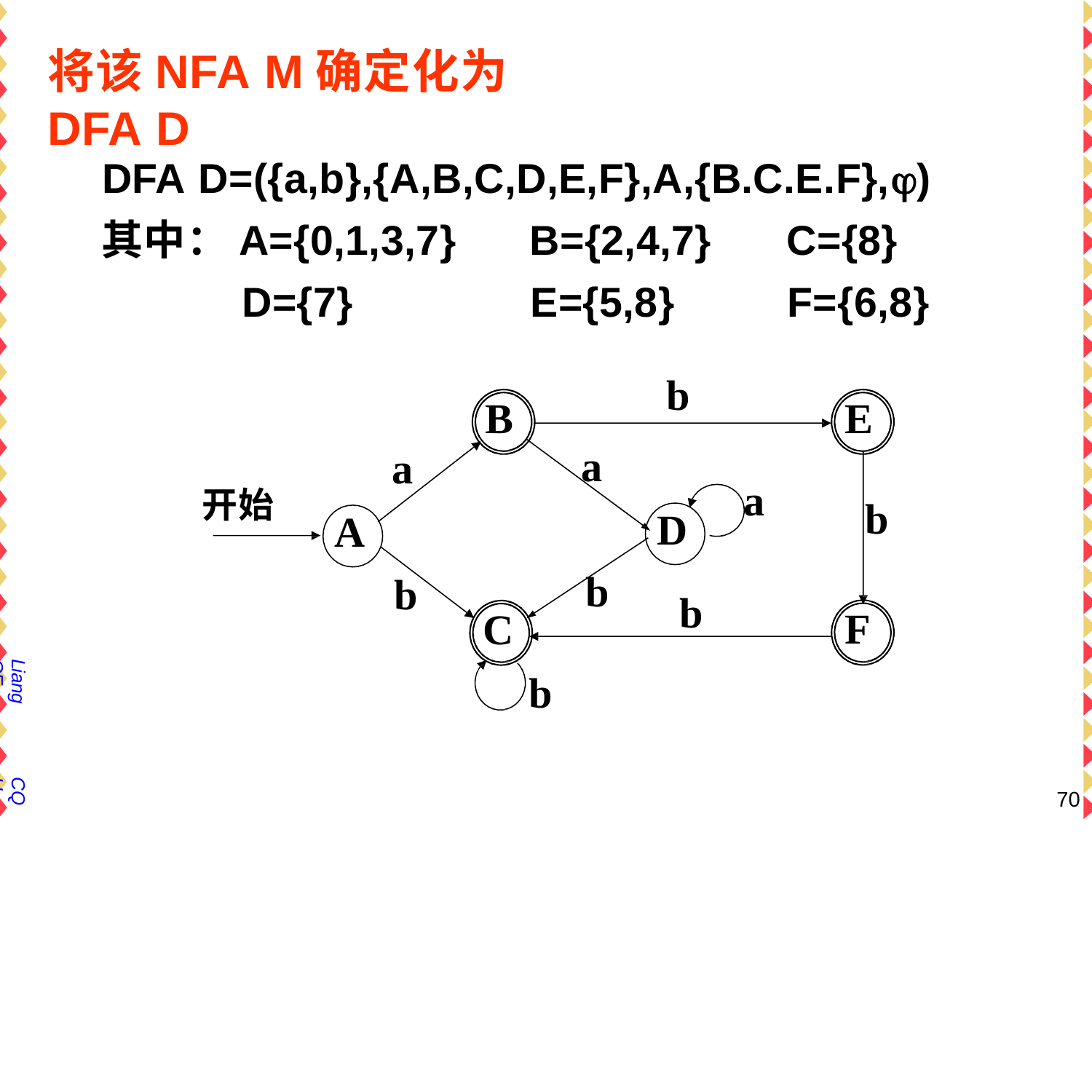

# 将该NFA M确定化为DFA D
DFA D=({a,b},{A,B,C,D,E,F},A,{B.C.E.F},ϕ)
其中：A={0,1,3,7}  D={7}
B={2,4,7}
E={5,8}
C={8}  F={6,8}
b

B
E

a
A
b
a

a
开始

b
D
b

b

F
C

Liang GE

b
CQU
70